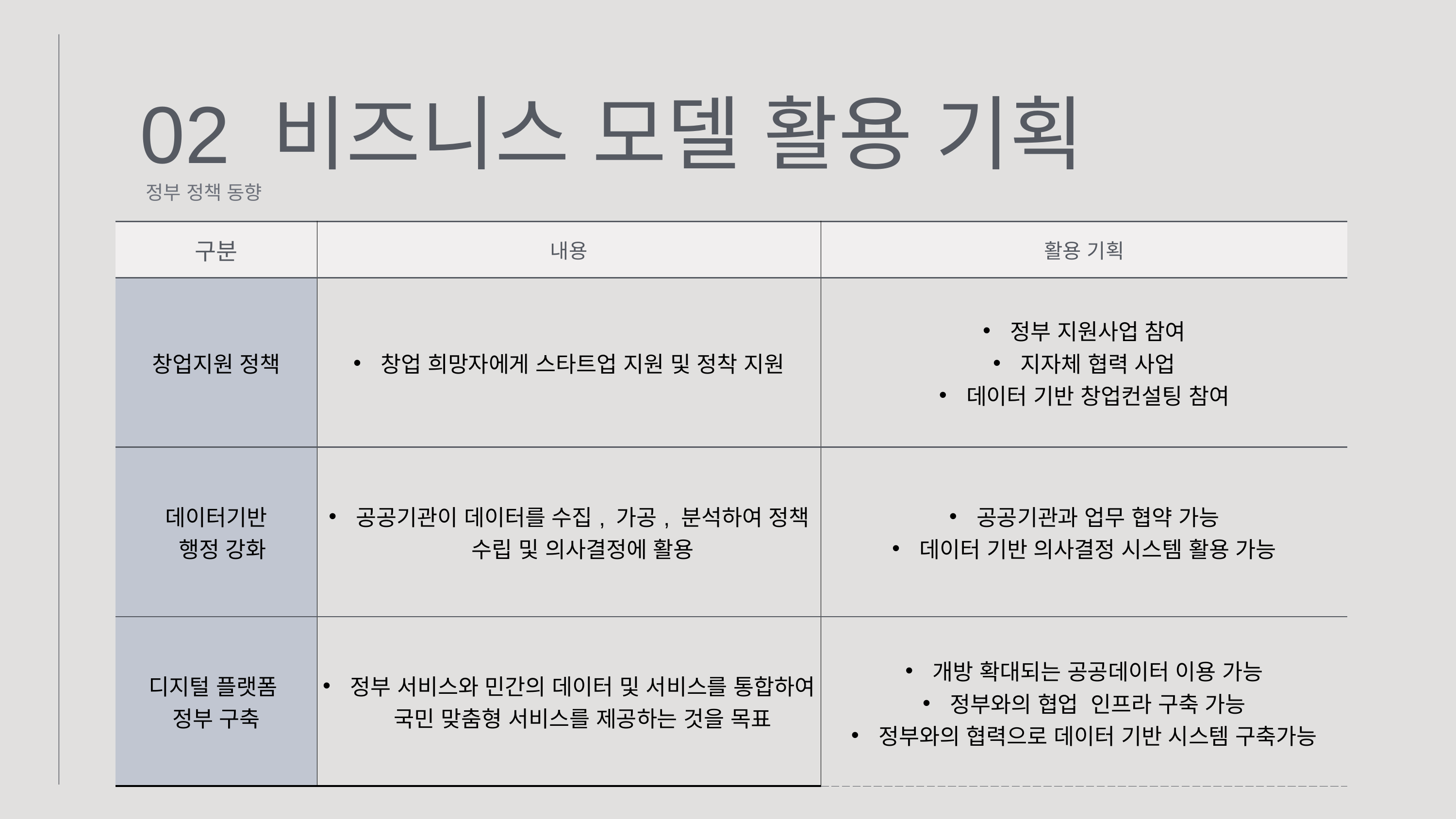

02 비즈니스 모델 활용 기획
정부 정책 동향
| 구분 | 내용 | 활용 기획 |
| --- | --- | --- |
| 창업지원 정책 | 창업 희망자에게 스타트업 지원 및 정착 지원 | 정부 지원사업 참여 지자체 협력 사업 데이터 기반 창업컨설팅 참여 |
| 데이터기반 행정 강화 | 공공기관이 데이터를 수집, 가공, 분석하여 정책 수립 및 의사결정에 활용 | 공공기관과 업무 협약 가능 데이터 기반 의사결정 시스템 활용 가능 |
| 디지털 플랫폼 정부 구축 | 정부 서비스와 민간의 데이터 및 서비스를 통합하여 국민 맞춤형 서비스를 제공하는 것을 목표 | 개방 확대되는 공공데이터 이용 가능 정부와의 협업 인프라 구축 가능 정부와의 협력으로 데이터 기반 시스템 구축가능 |